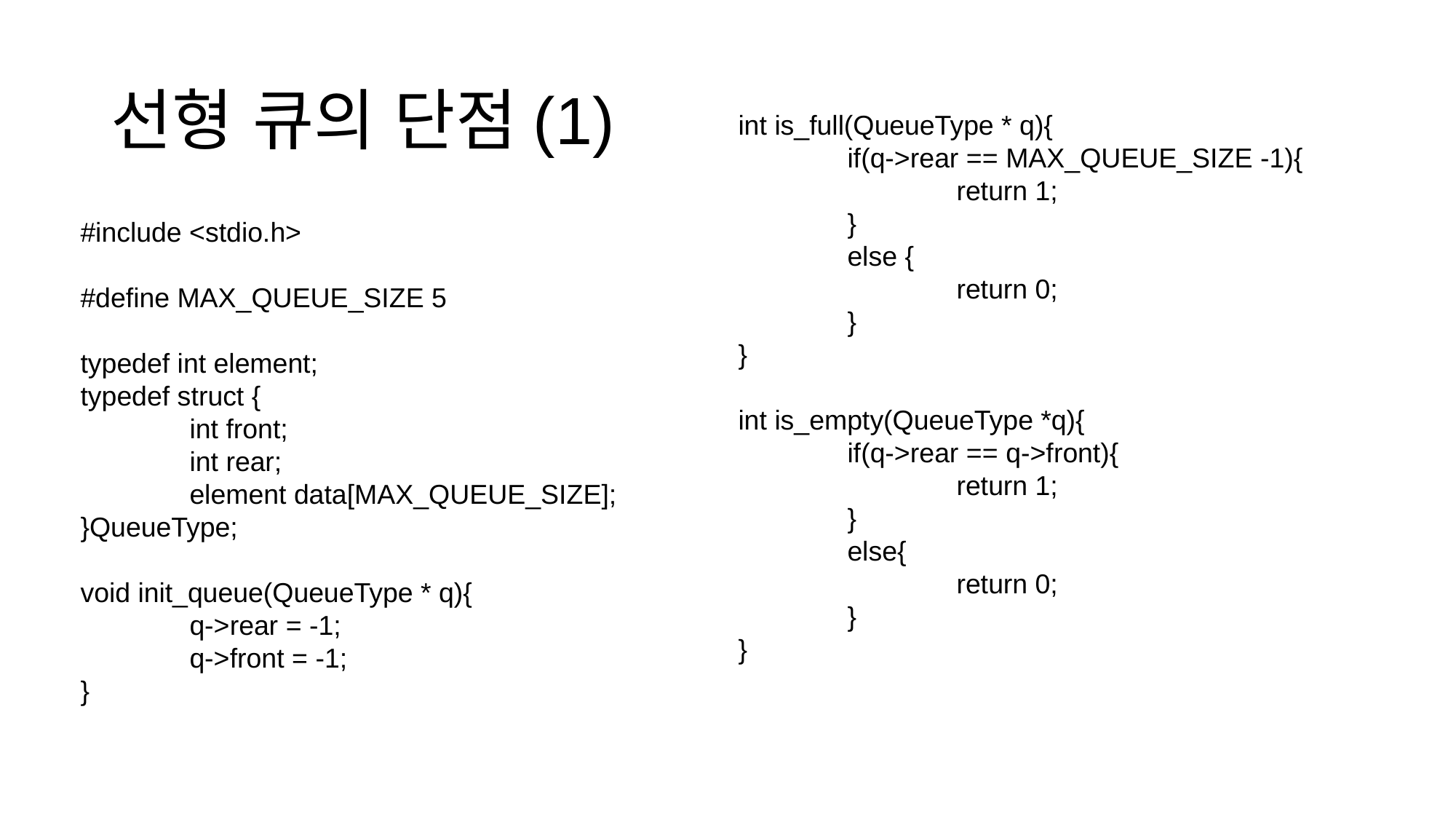

# 선형 큐의 단점(1)
int is_full(QueueType * q){
	if(q->rear == MAX_QUEUE_SIZE -1){
		return 1;
	}
	else {
		return 0;
	}
}

int is_empty(QueueType *q){
	if(q->rear == q->front){
		return 1;
	}
	else{
		return 0;
	}
}
#include <stdio.h>

#define MAX_QUEUE_SIZE 5

typedef int element;
typedef struct {
	int front;
	int rear;
	element data[MAX_QUEUE_SIZE];
}QueueType;

void init_queue(QueueType * q){
	q->rear = -1;
	q->front = -1;
}